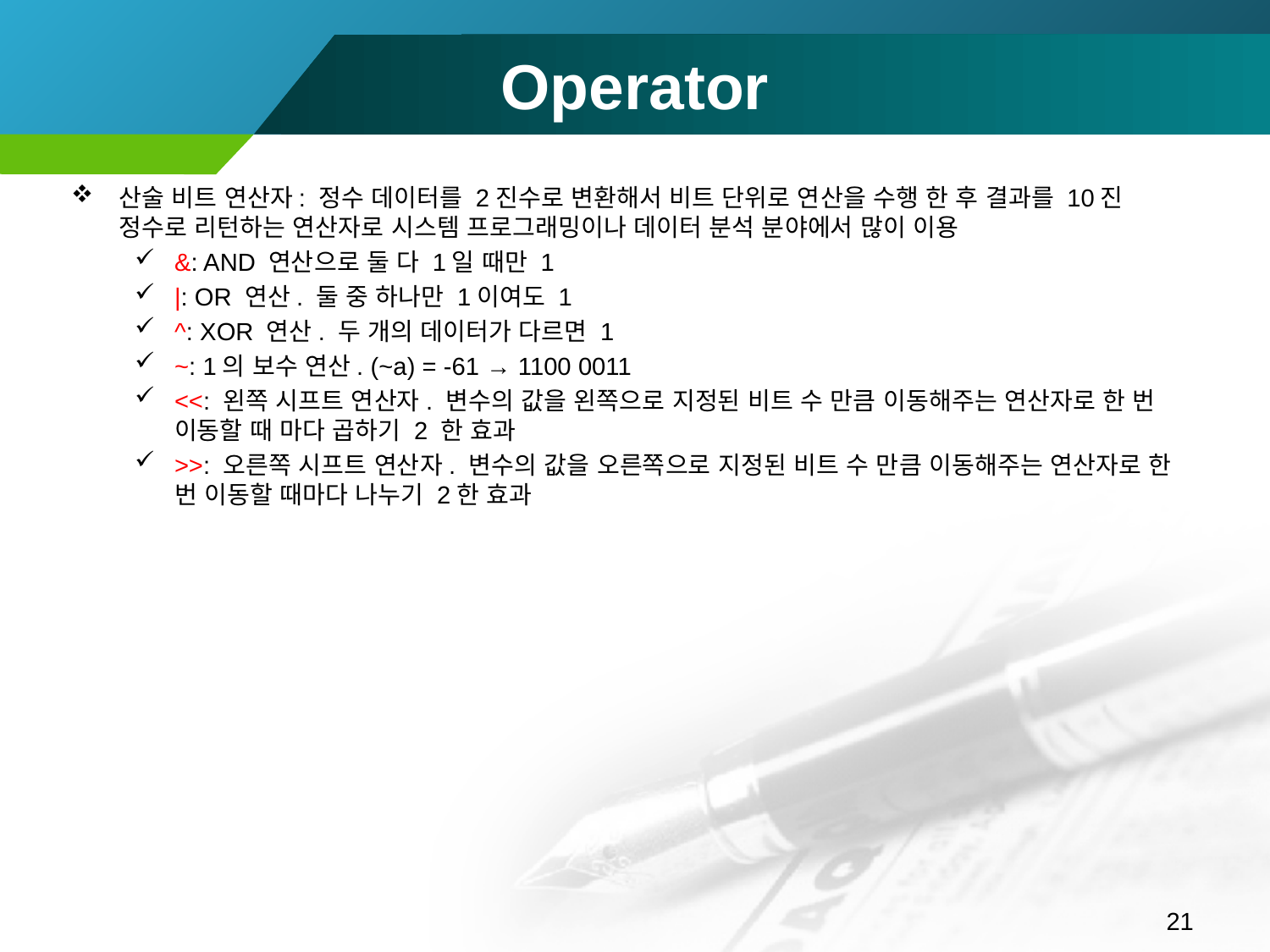

# Operator
산술 비트 연산자: 정수 데이터를 2진수로 변환해서 비트 단위로 연산을 수행 한 후 결과를 10진 정수로 리턴하는 연산자로 시스템 프로그래밍이나 데이터 분석 분야에서 많이 이용
&: AND 연산으로 둘 다 1일 때만 1
|: OR 연산. 둘 중 하나만 1이여도 1
^: XOR 연산. 두 개의 데이터가 다르면 1
~: 1의 보수 연산. (~a) = -61 → 1100 0011
<<: 왼쪽 시프트 연산자. 변수의 값을 왼쪽으로 지정된 비트 수 만큼 이동해주는 연산자로 한 번 이동할 때 마다 곱하기 2 한 효과
>>: 오른쪽 시프트 연산자. 변수의 값을 오른쪽으로 지정된 비트 수 만큼 이동해주는 연산자로 한 번 이동할 때마다 나누기 2한 효과
21